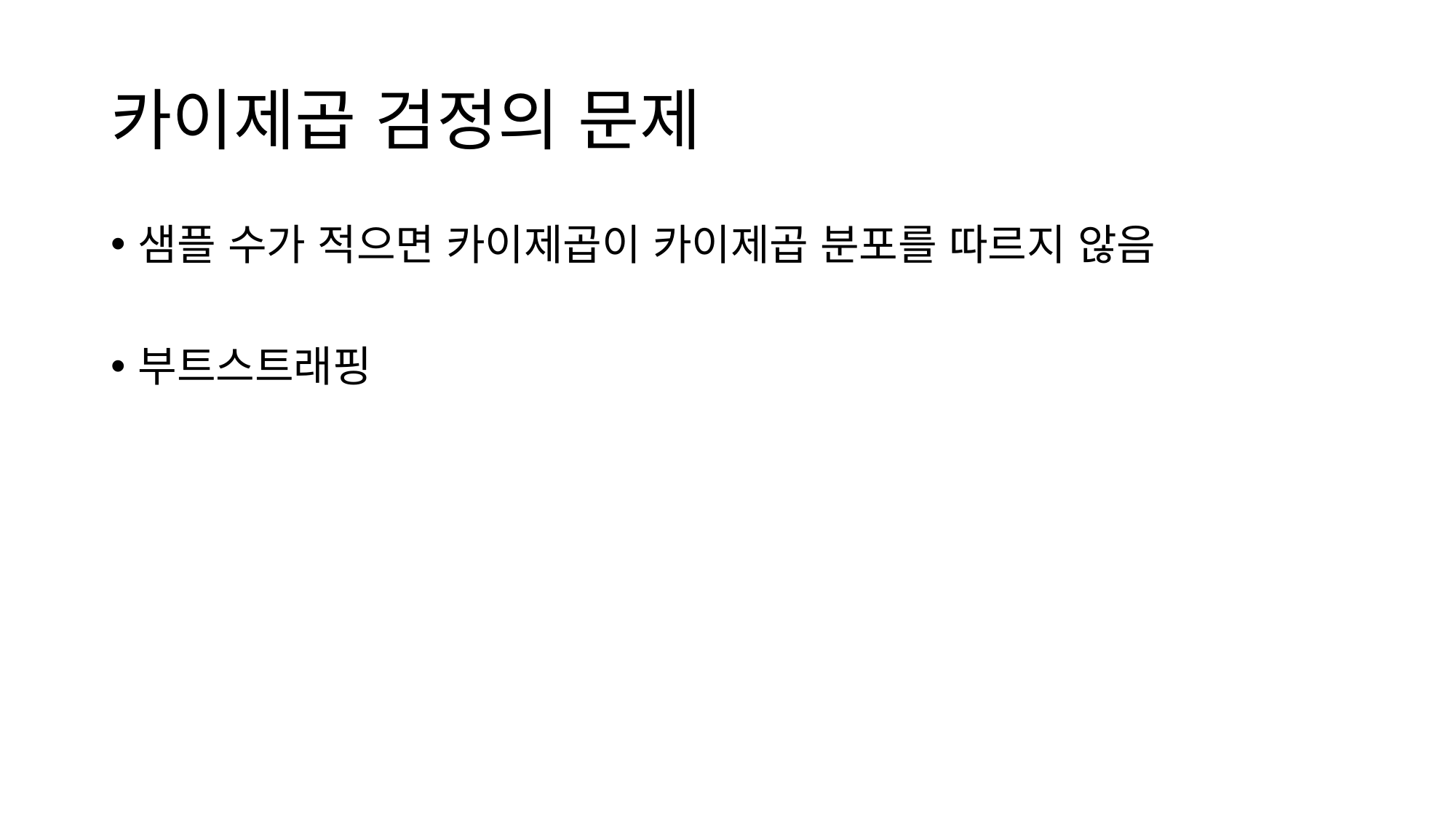

# 카이제곱 검정의 문제
샘플 수가 적으면 카이제곱이 카이제곱 분포를 따르지 않음

부트스트래핑